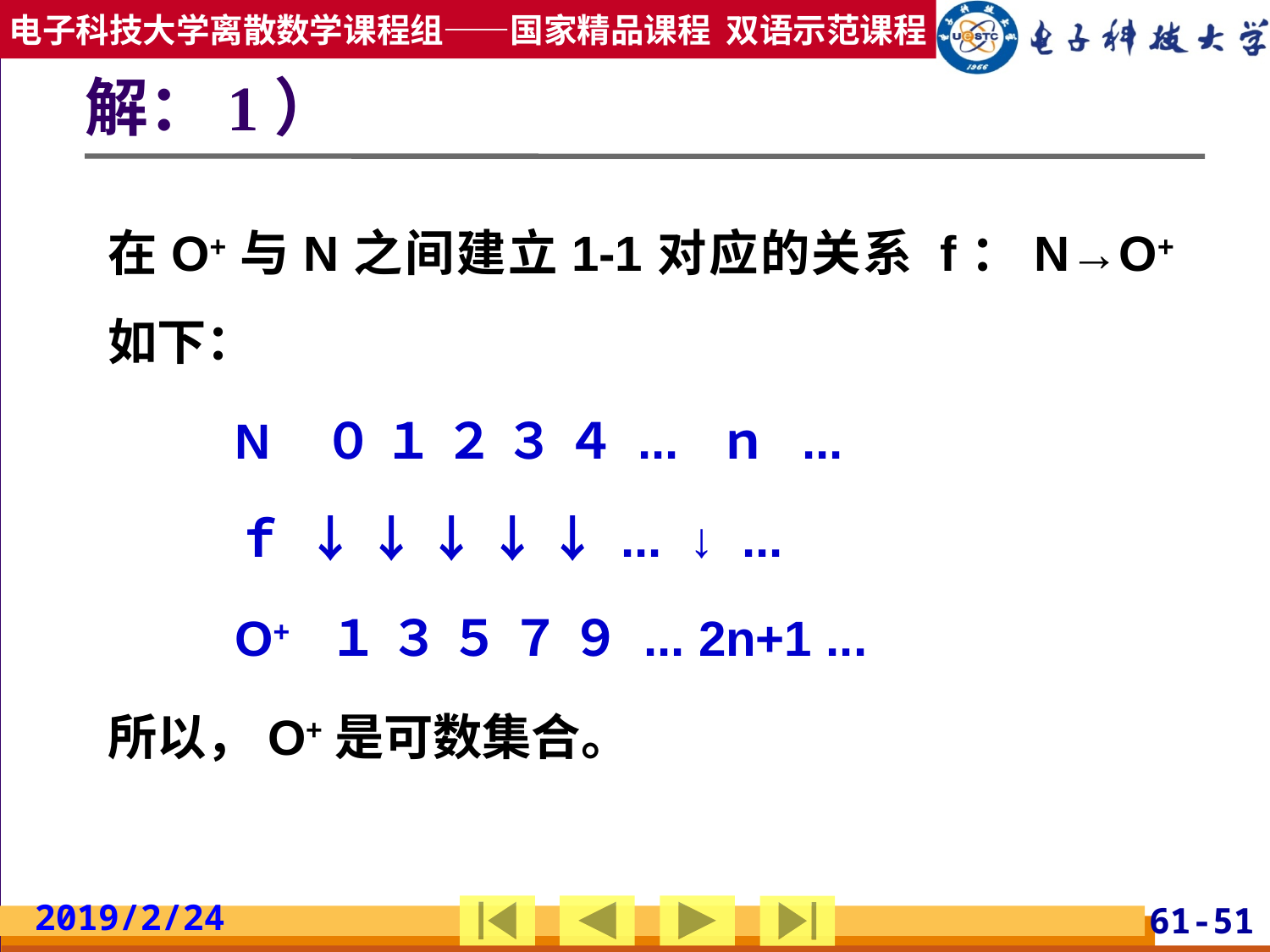

# 解：1）
在O+与N之间建立1-1对应的关系 f：N→O+ 如下：
	N   ０ １ ２ ３ ４ ...  ｎ  ...
	ｆ  ↓ ↓ ↓ ↓ ↓ ...  ↓  ...
	O+  １ ３ ５ ７ ９ ... 2n+1 ...
所以，O+是可数集合。
2019/2/24